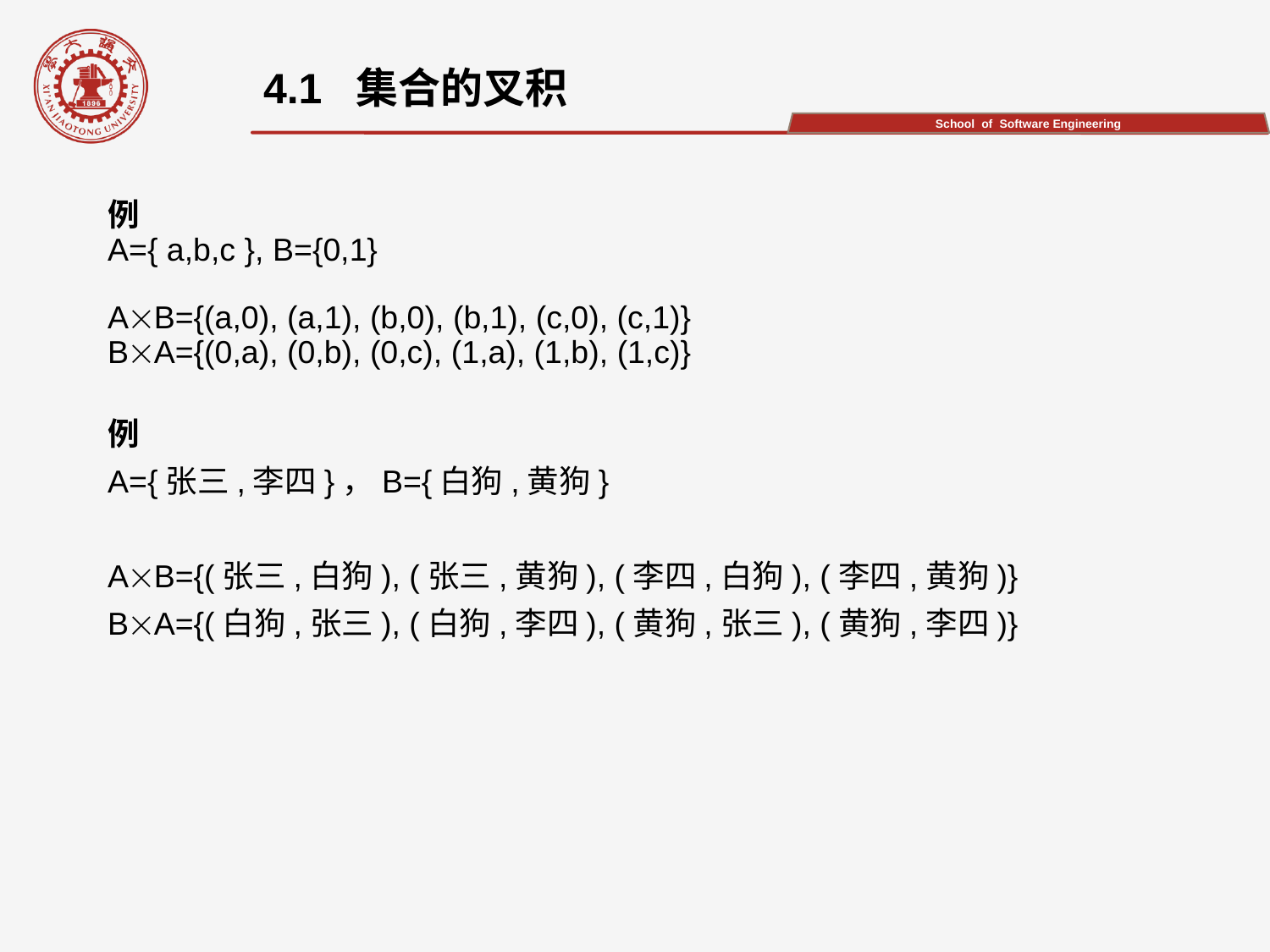

4.1  集合的叉积

例
A={ a,b,c }, B={0,1}

A×B={(a,0), (a,1), (b,0), (b,1), (c,0), (c,1)}
B×A={(0,a), (0,b), (0,c), (1,a), (1,b), (1,c)}

例
A={张三,李四}，B={白狗,黄狗}

A×B={(张三,白狗), (张三,黄狗), (李四,白狗), (李四,黄狗)}
B×A={(白狗,张三), (白狗,李四), (黄狗,张三), (黄狗,李四)}